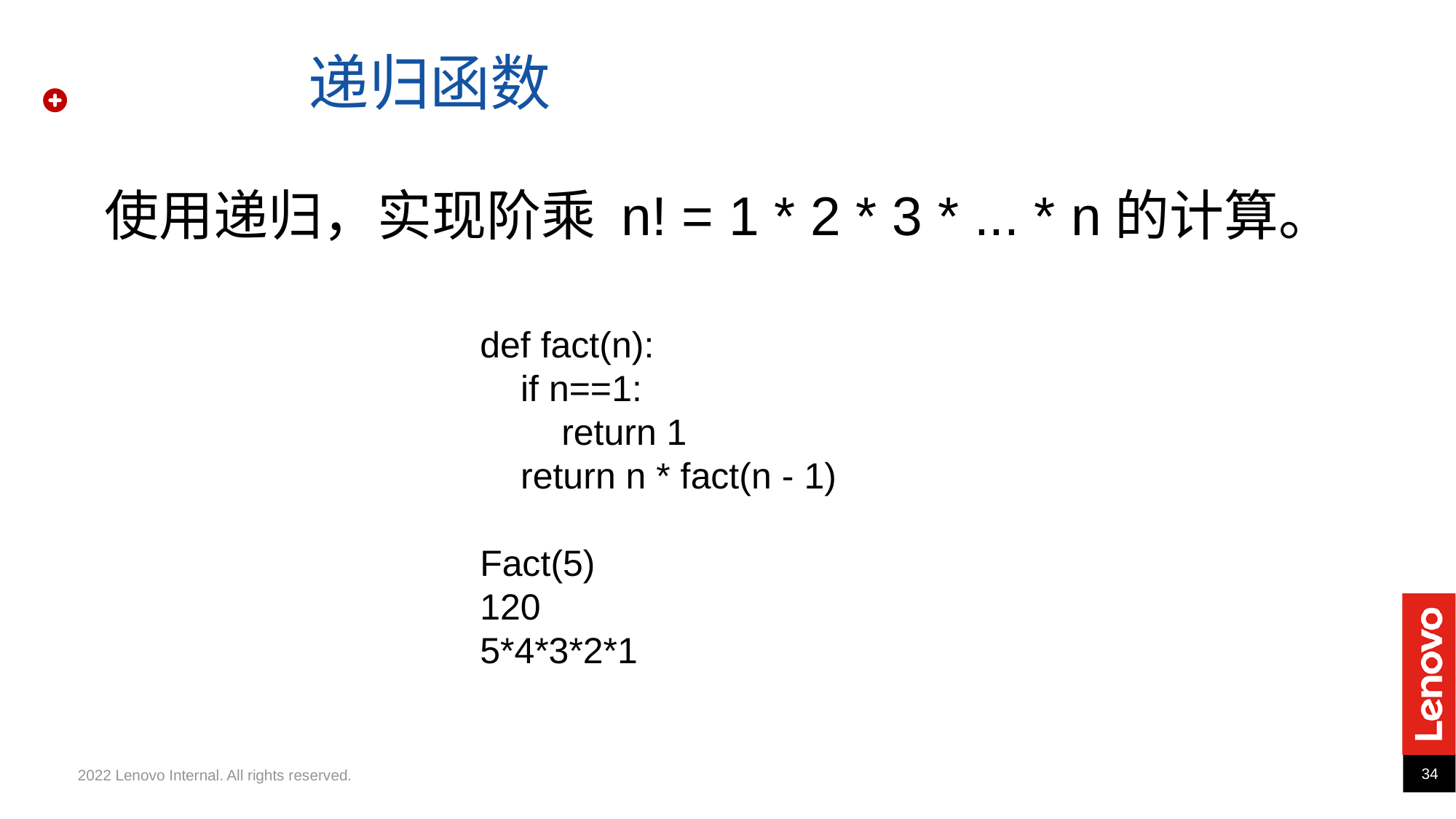

递归函数
使用递归，实现阶乘 n! = 1 * 2 * 3 * ... * n的计算。
def fact(n):
    if n==1:
        return 1
    return n * fact(n - 1)

Fact(5)
120
5*4*3*2*1